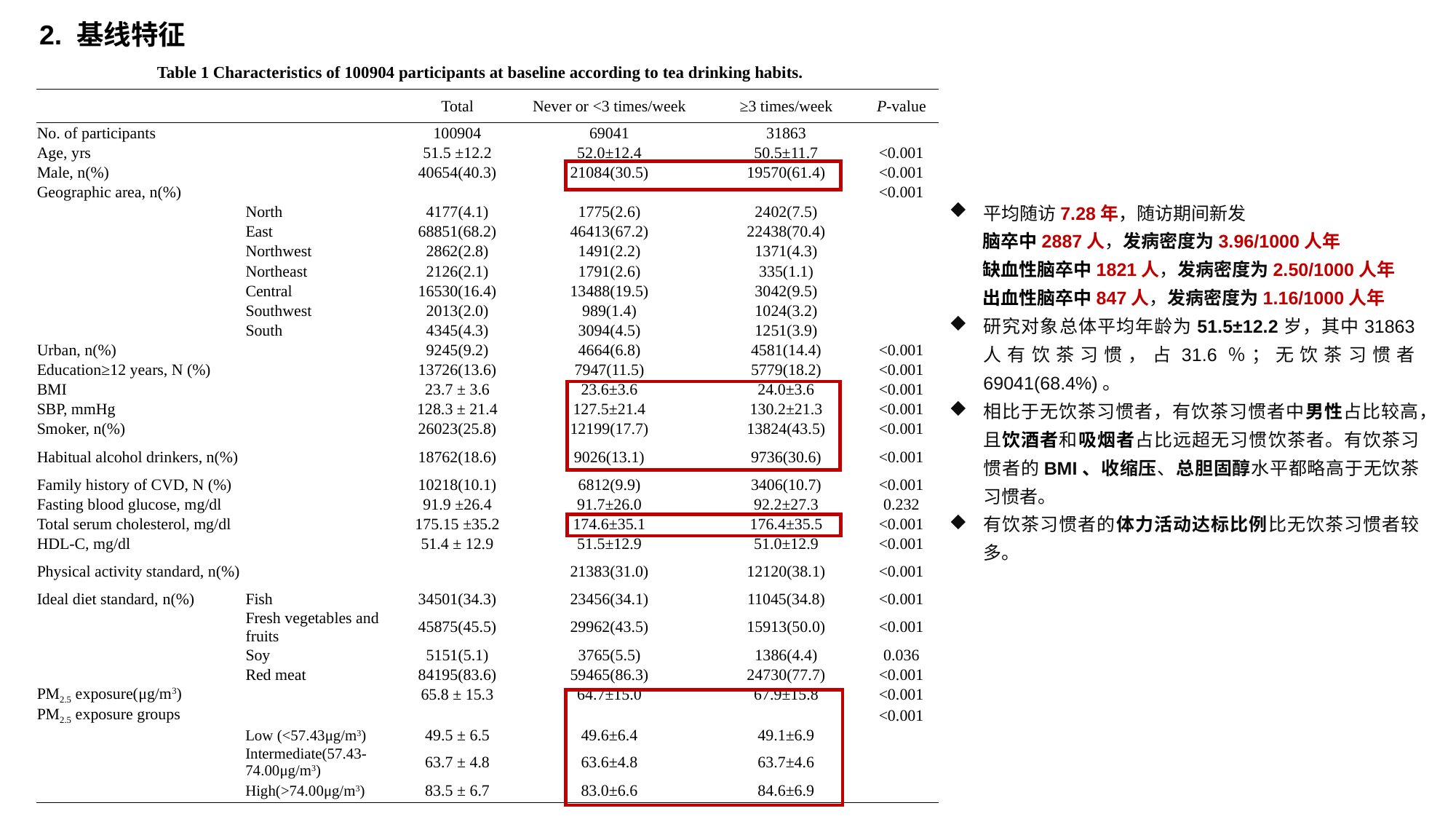

2. 基线特征
Table 1 Characteristics of 100904 participants at baseline according to tea drinking habits.
|  |  | Total | Never or <3 times/week | ≥3 times/week | P-value |
| --- | --- | --- | --- | --- | --- |
| No. of participants |  | 100904 | 69041 | 31863 |  |
| Age, yrs |  | 51.5 ±12.2 | 52.0±12.4 | 50.5±11.7 | <0.001 |
| Male, n(%) |  | 40654(40.3) | 21084(30.5) | 19570(61.4) | <0.001 |
| Geographic area, n(%) |  |  |  |  | <0.001 |
|  | North | 4177(4.1) | 1775(2.6) | 2402(7.5) |  |
|  | East | 68851(68.2) | 46413(67.2) | 22438(70.4) |  |
|  | Northwest | 2862(2.8) | 1491(2.2) | 1371(4.3) |  |
|  | Northeast | 2126(2.1) | 1791(2.6) | 335(1.1) |  |
|  | Central | 16530(16.4) | 13488(19.5) | 3042(9.5) |  |
|  | Southwest | 2013(2.0) | 989(1.4) | 1024(3.2) |  |
|  | South | 4345(4.3) | 3094(4.5) | 1251(3.9) |  |
| Urban, n(%) |  | 9245(9.2) | 4664(6.8) | 4581(14.4) | <0.001 |
| Education≥12 years, N (%) |  | 13726(13.6) | 7947(11.5) | 5779(18.2) | <0.001 |
| BMI |  | 23.7 ± 3.6 | 23.6±3.6 | 24.0±3.6 | <0.001 |
| SBP, mmHg |  | 128.3 ± 21.4 | 127.5±21.4 | 130.2±21.3 | <0.001 |
| Smoker, n(%) |  | 26023(25.8) | 12199(17.7) | 13824(43.5) | <0.001 |
| Habitual alcohol drinkers, n(%) |  | 18762(18.6) | 9026(13.1) | 9736(30.6) | <0.001 |
| Family history of CVD, N (%) |  | 10218(10.1) | 6812(9.9) | 3406(10.7) | <0.001 |
| Fasting blood glucose, mg/dl |  | 91.9 ±26.4 | 91.7±26.0 | 92.2±27.3 | 0.232 |
| Total serum cholesterol, mg/dl |  | 175.15 ±35.2 | 174.6±35.1 | 176.4±35.5 | <0.001 |
| HDL-C, mg/dl |  | 51.4 ± 12.9 | 51.5±12.9 | 51.0±12.9 | <0.001 |
| Physical activity standard, n(%) |  |  | 21383(31.0) | 12120(38.1) | <0.001 |
| Ideal diet standard, n(%) | Fish | 34501(34.3) | 23456(34.1) | 11045(34.8) | <0.001 |
|  | Fresh vegetables and fruits | 45875(45.5) | 29962(43.5) | 15913(50.0) | <0.001 |
|  | Soy | 5151(5.1) | 3765(5.5) | 1386(4.4) | 0.036 |
|  | Red meat | 84195(83.6) | 59465(86.3) | 24730(77.7) | <0.001 |
| PM2.5 exposure(μg/m3) |  | 65.8 ± 15.3 | 64.7±15.0 | 67.9±15.8 | <0.001 |
| PM2.5 exposure groups |  |  |  |  | <0.001 |
|  | Low (<57.43μg/m3) | 49.5 ± 6.5 | 49.6±6.4 | 49.1±6.9 |  |
|  | Intermediate(57.43-74.00μg/m3) | 63.7 ± 4.8 | 63.6±4.8 | 63.7±4.6 |  |
|  | High(>74.00μg/m3) | 83.5 ± 6.7 | 83.0±6.6 | 84.6±6.9 |  |

平均随访7.28年，随访期间新发
       脑卒中2887人，发病密度为3.96/1000人年
       缺血性脑卒中1821人，发病密度为2.50/1000人年
       出血性脑卒中847人，发病密度为1.16/1000人年
研究对象总体平均年龄为51.5±12.2岁，其中31863人有饮茶习惯，占31.6％；无饮茶习惯者69041(68.4%)。
相比于无饮茶习惯者，有饮茶习惯者中男性占比较高，且饮酒者和吸烟者占比远超无习惯饮茶者。有饮茶习惯者的BMI、收缩压、总胆固醇水平都略高于无饮茶习惯者。
有饮茶习惯者的体力活动达标比例比无饮茶习惯者较多。